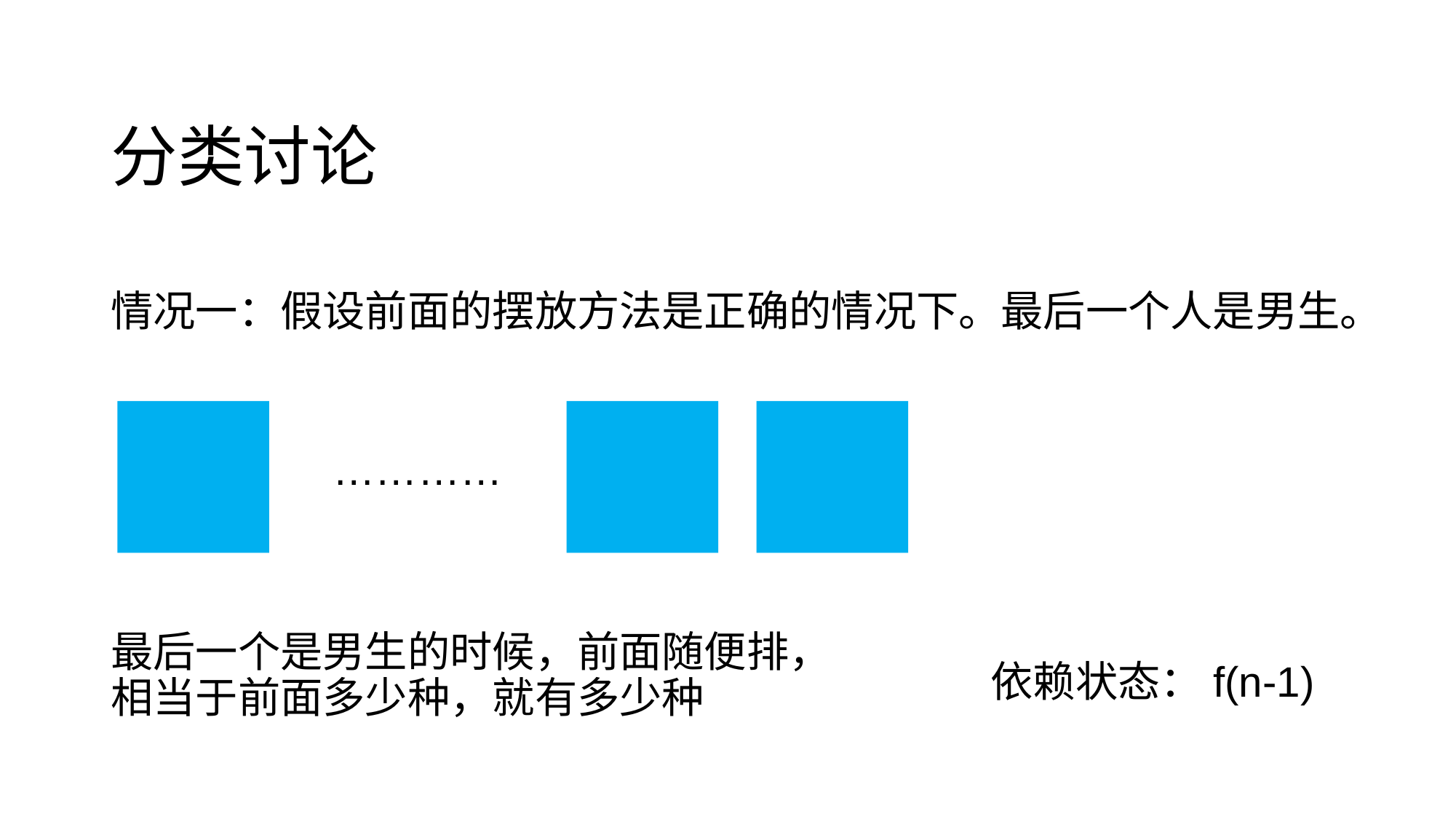

# 分类讨论
情况一：假设前面的摆放方法是正确的情况下。最后一个人是男生。

…………
最后一个是男生的时候，前面随便排，相当于前面多少种，就有多少种
依赖状态：f(n-1)